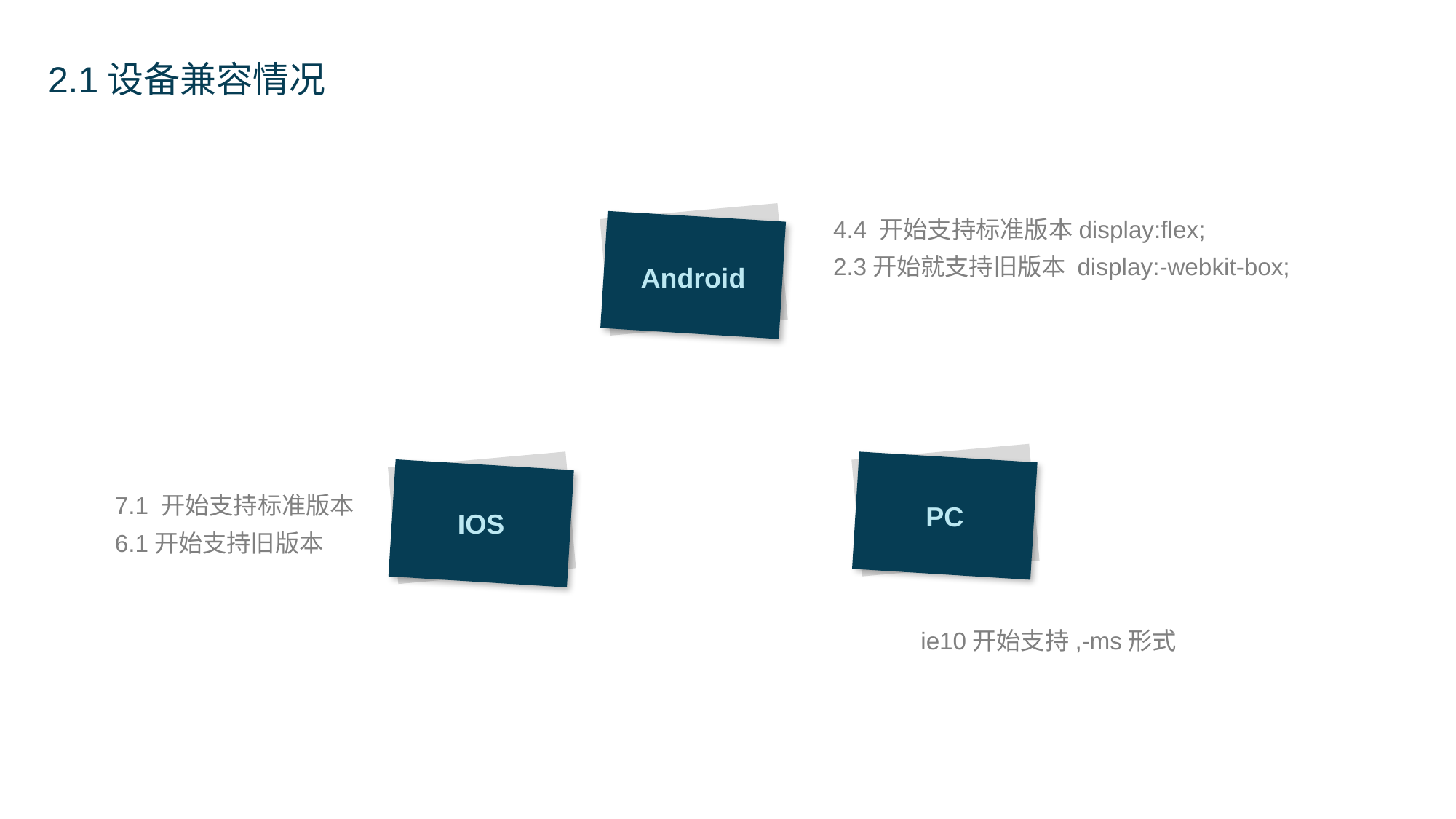

2.1设备兼容情况

4.4 开始支持标准版本display:flex;
2.3开始就支持旧版本 display:-webkit-box;

Android

PC

IOS

7.1 开始支持标准版本
6.1开始支持旧版本

ie10开始支持,-ms形式